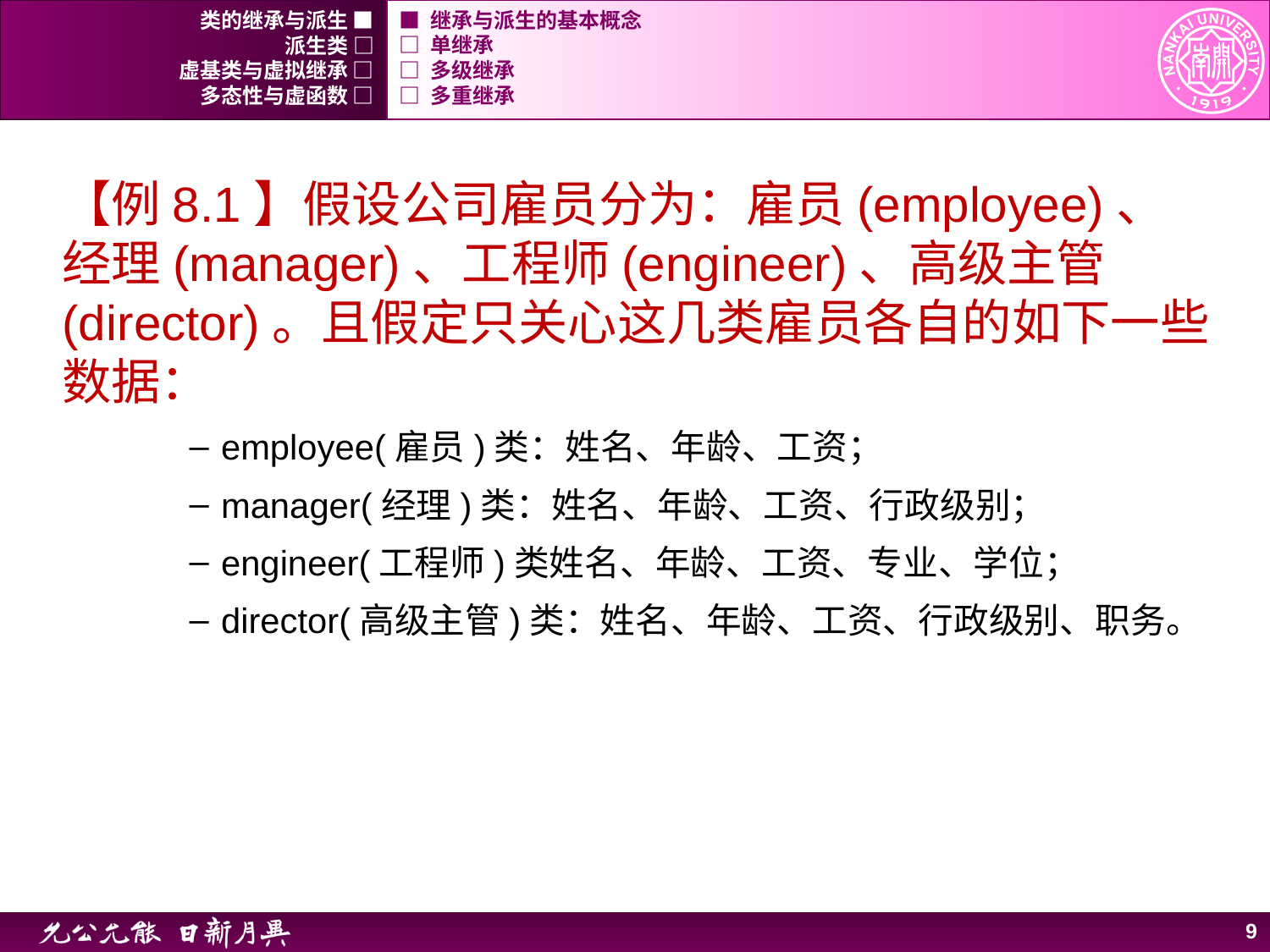

类的继承与派生 ■
■ 继承与派生的基本概念
派生类 □
□ 单继承
虚基类与虚拟继承 □
□ 多级继承
多态性与虚函数 □
□ 多重继承
【例8.1】假设公司雇员分为：雇员(employee)、经理(manager)、工程师(engineer)、高级主管(director)。且假定只关心这几类雇员各自的如下一些数据：
employee(雇员)类：姓名、年龄、工资；
manager(经理)类：姓名、年龄、工资、行政级别；
engineer(工程师)类姓名、年龄、工资、专业、学位；
director(高级主管)类：姓名、年龄、工资、行政级别、职务。
9